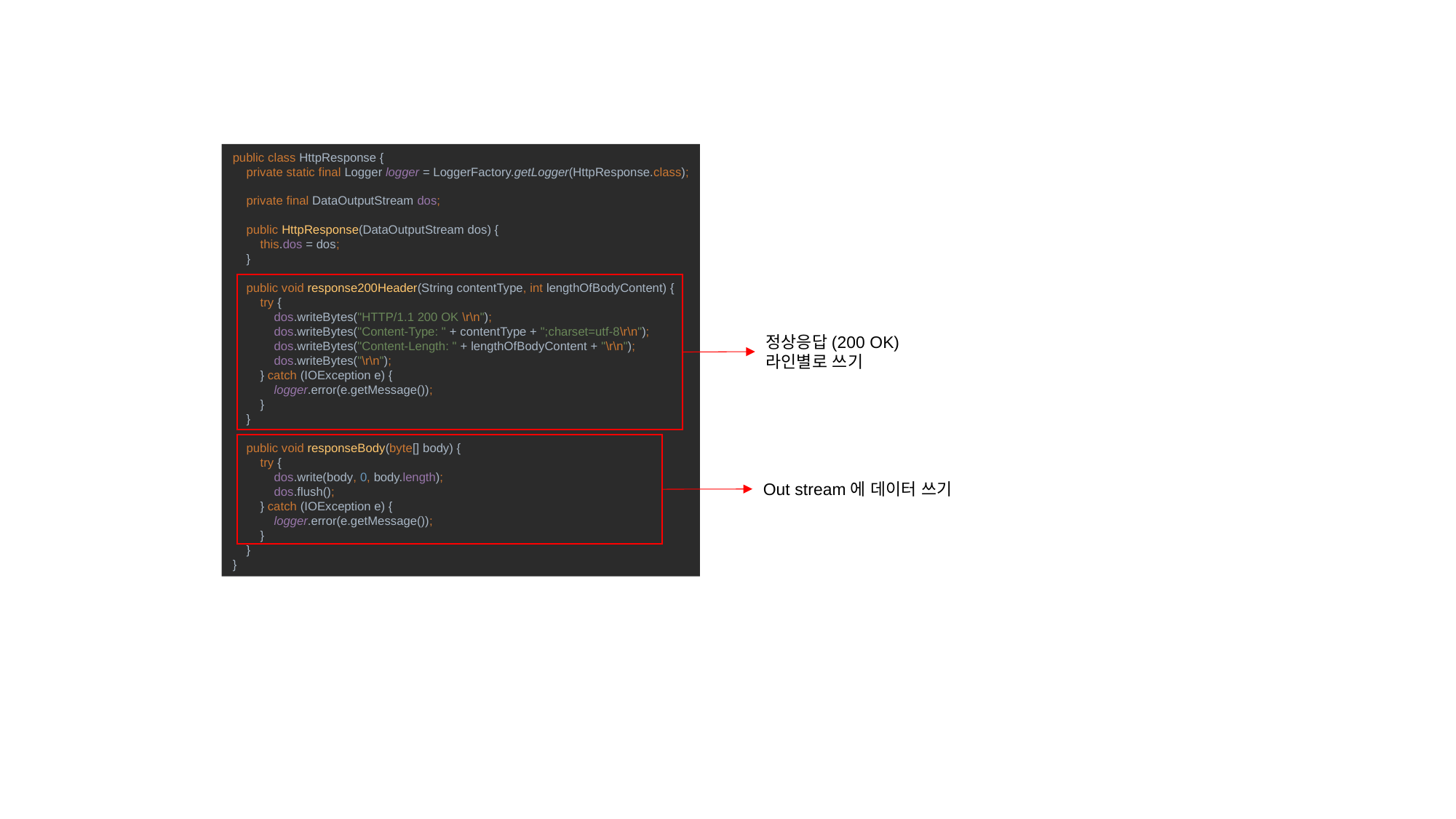

public class HttpResponse {
    private static final Logger logger = LoggerFactory.getLogger(HttpResponse.class);
    private final DataOutputStream dos;
    public HttpResponse(DataOutputStream dos) {
        this.dos = dos;
    }
    public void response200Header(String contentType, int lengthOfBodyContent) {
        try {
            dos.writeBytes("HTTP/1.1 200 OK \r\n");
            dos.writeBytes("Content-Type: " + contentType + ";charset=utf-8\r\n");
            dos.writeBytes("Content-Length: " + lengthOfBodyContent + "\r\n");
            dos.writeBytes("\r\n");
        } catch (IOException e) {
            logger.error(e.getMessage());
        }
    }
    public void responseBody(byte[] body) {
        try {
            dos.write(body, 0, body.length);
            dos.flush();
        } catch (IOException e) {
            logger.error(e.getMessage());
        }
    }
}

정상응답(200 OK)
라인별로 쓰기

Out stream에 데이터 쓰기